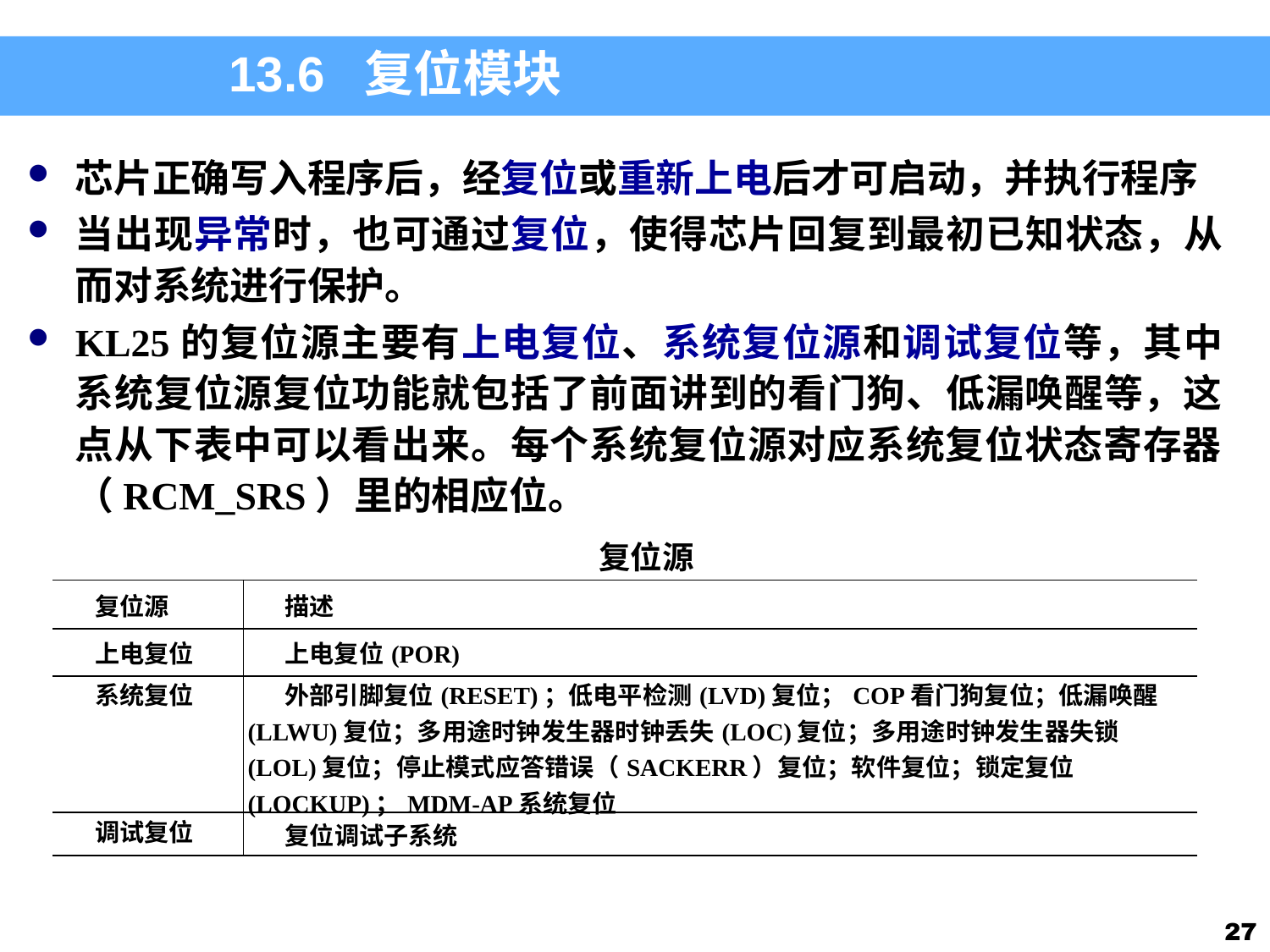

13.6  复位模块
芯片正确写入程序后，经复位或重新上电后才可启动，并执行程序
当出现异常时，也可通过复位，使得芯片回复到最初已知状态，从而对系统进行保护。
KL25的复位源主要有上电复位、系统复位源和调试复位等，其中系统复位源复位功能就包括了前面讲到的看门狗、低漏唤醒等，这点从下表中可以看出来。每个系统复位源对应系统复位状态寄存器（RCM_SRS）里的相应位。
| 复位源 |  |
| --- | --- |
| 复位源 | 描述 |
| 上电复位 | 上电复位(POR) |
| 系统复位 | 外部引脚复位(RESET)；低电平检测(LVD)复位；COP看门狗复位；低漏唤醒(LLWU)复位；多用途时钟发生器时钟丢失(LOC)复位；多用途时钟发生器失锁 (LOL)复位；停止模式应答错误（SACKERR）复位；软件复位；锁定复位(LOCKUP)；MDM-AP系统复位 |
| 调试复位 | 复位调试子系统 |
27